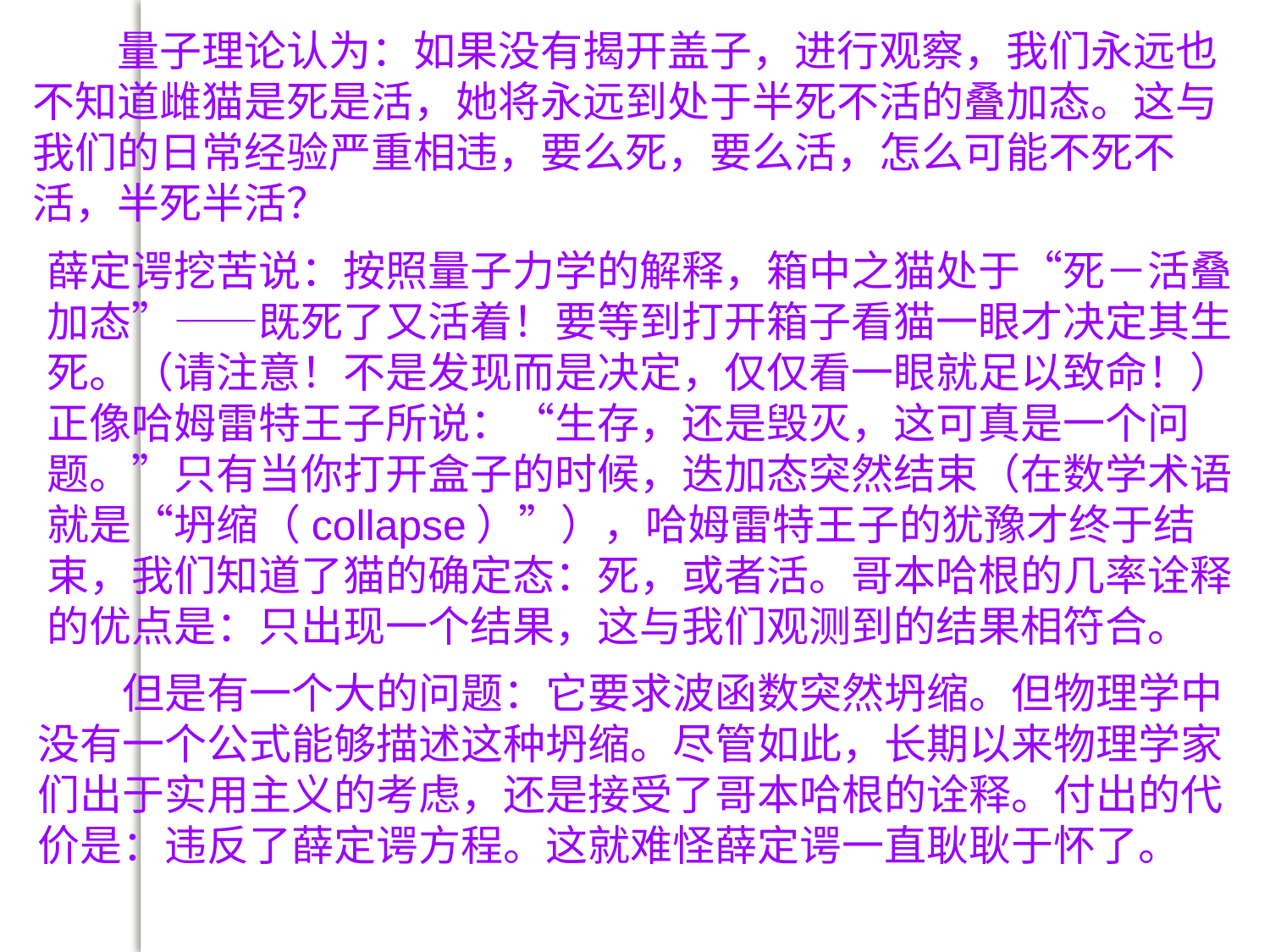

量子理论认为：如果没有揭开盖子，进行观察，我们永远也不知道雌猫是死是活，她将永远到处于半死不活的叠加态。这与我们的日常经验严重相违，要么死，要么活，怎么可能不死不活，半死半活？
薛定谔挖苦说：按照量子力学的解释，箱中之猫处于“死－活叠加态”——既死了又活着！要等到打开箱子看猫一眼才决定其生死。（请注意！不是发现而是决定，仅仅看一眼就足以致命！）正像哈姆雷特王子所说：“生存，还是毁灭，这可真是一个问题。”只有当你打开盒子的时候，迭加态突然结束（在数学术语就是“坍缩（collapse）”），哈姆雷特王子的犹豫才终于结束，我们知道了猫的确定态：死，或者活。哥本哈根的几率诠释的优点是：只出现一个结果，这与我们观测到的结果相符合。
　　但是有一个大的问题：它要求波函数突然坍缩。但物理学中没有一个公式能够描述这种坍缩。尽管如此，长期以来物理学家们出于实用主义的考虑，还是接受了哥本哈根的诠释。付出的代价是：违反了薛定谔方程。这就难怪薛定谔一直耿耿于怀了。